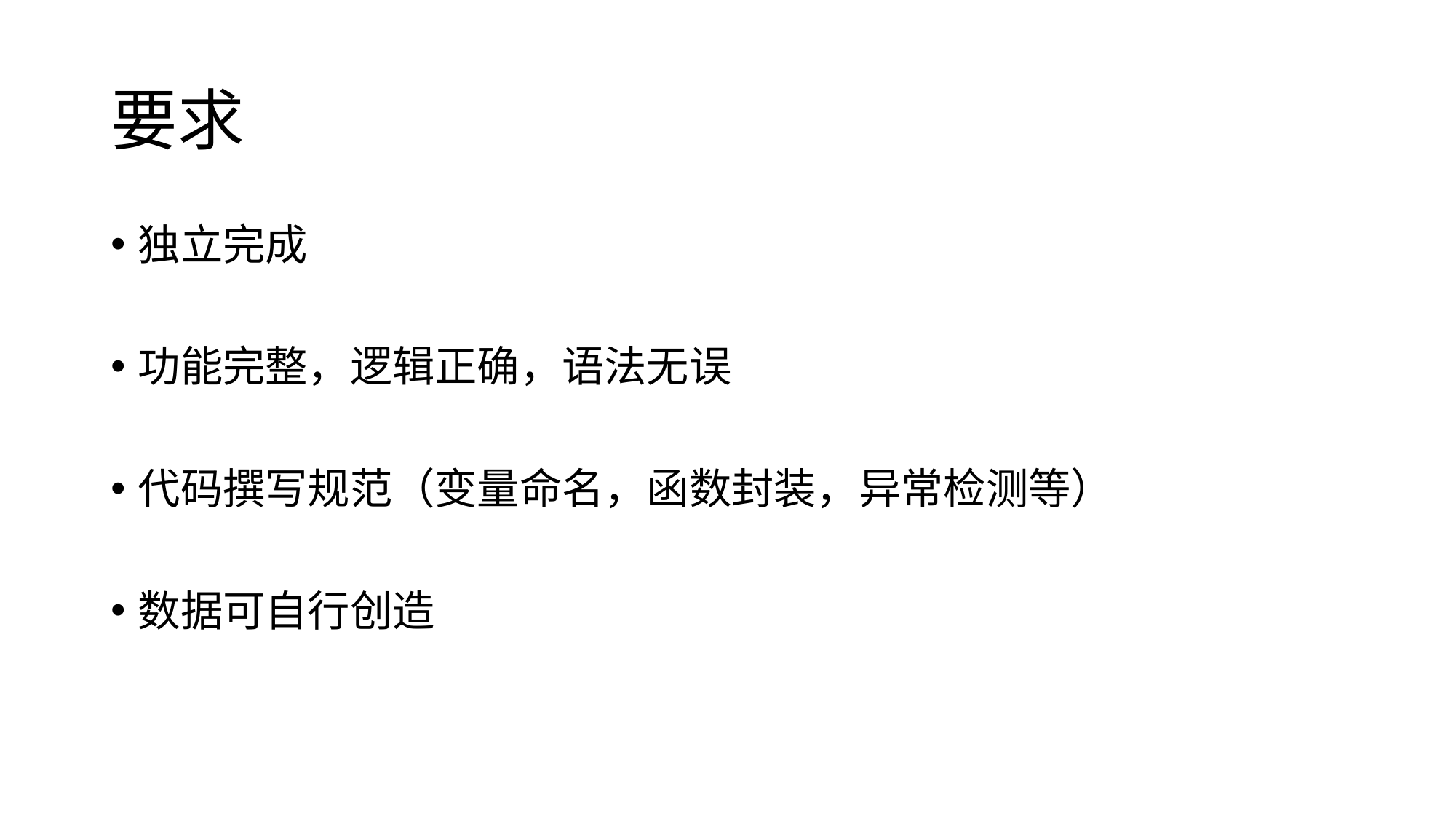

# 要求
独立完成

功能完整，逻辑正确，语法无误

代码撰写规范（变量命名，函数封装，异常检测等）

数据可自行创造